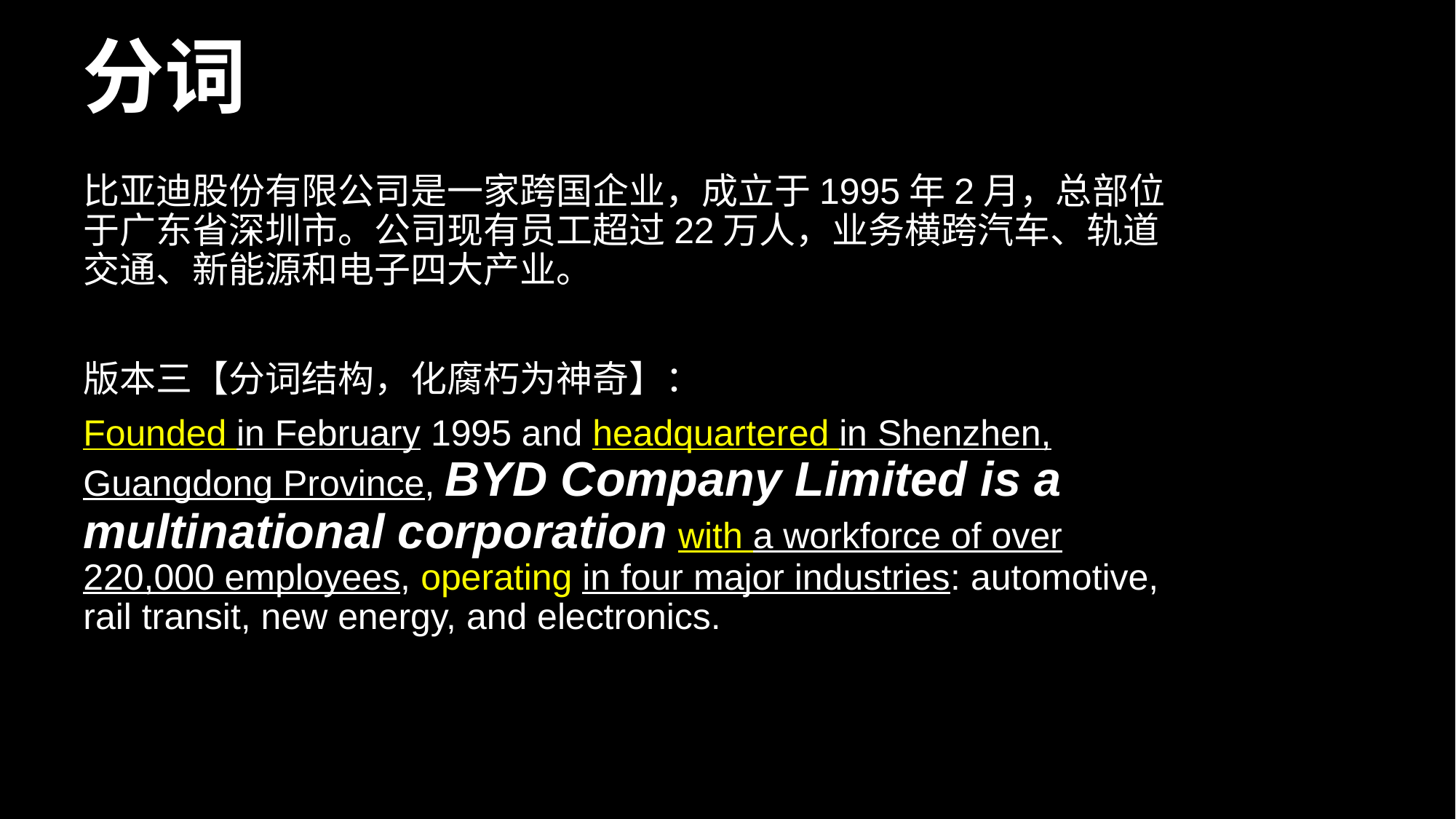

分词
比亚迪股份有限公司是一家跨国企业，成立于1995年2月，总部位于广东省深圳市。公司现有员工超过22万人，业务横跨汽车、轨道交通、新能源和电子四大产业。

版本三【分词结构，化腐朽为神奇】：
Founded in February 1995 and headquartered in Shenzhen, Guangdong Province, BYD Company Limited is a multinational corporation with a workforce of over 220,000 employees, operating in four major industries: automotive, rail transit, new energy, and electronics.